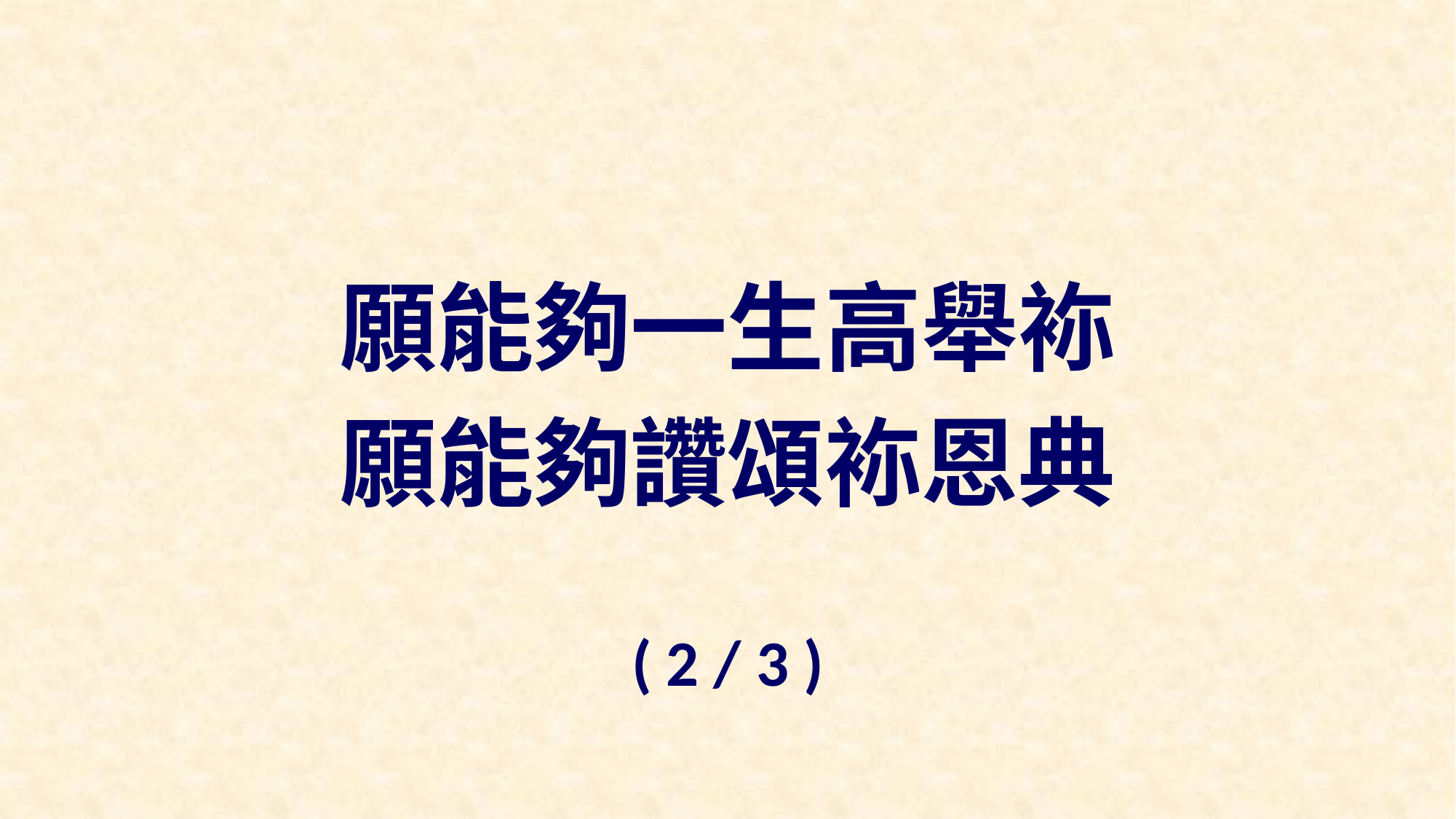

願能夠一生高舉袮
願能夠讚頌袮恩典
( 2 / 3 )